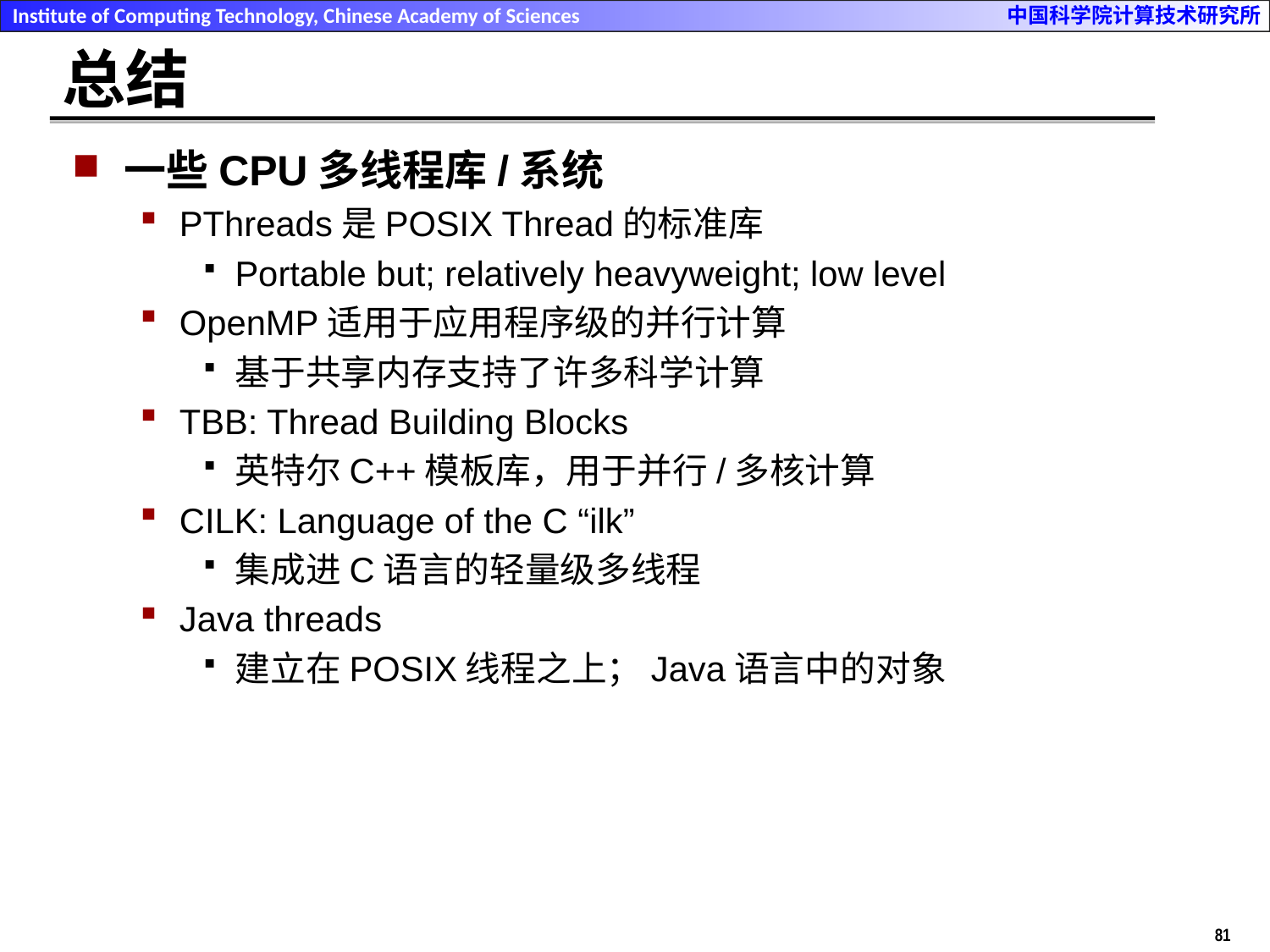

# 总结
一些CPU多线程库/系统
PThreads是POSIX Thread的标准库
Portable but; relatively heavyweight; low level
OpenMP适用于应用程序级的并行计算
基于共享内存支持了许多科学计算
TBB: Thread Building Blocks
英特尔C++模板库，用于并行/多核计算
CILK: Language of the C “ilk”
集成进C语言的轻量级多线程
Java threads
建立在POSIX线程之上；Java语言中的对象